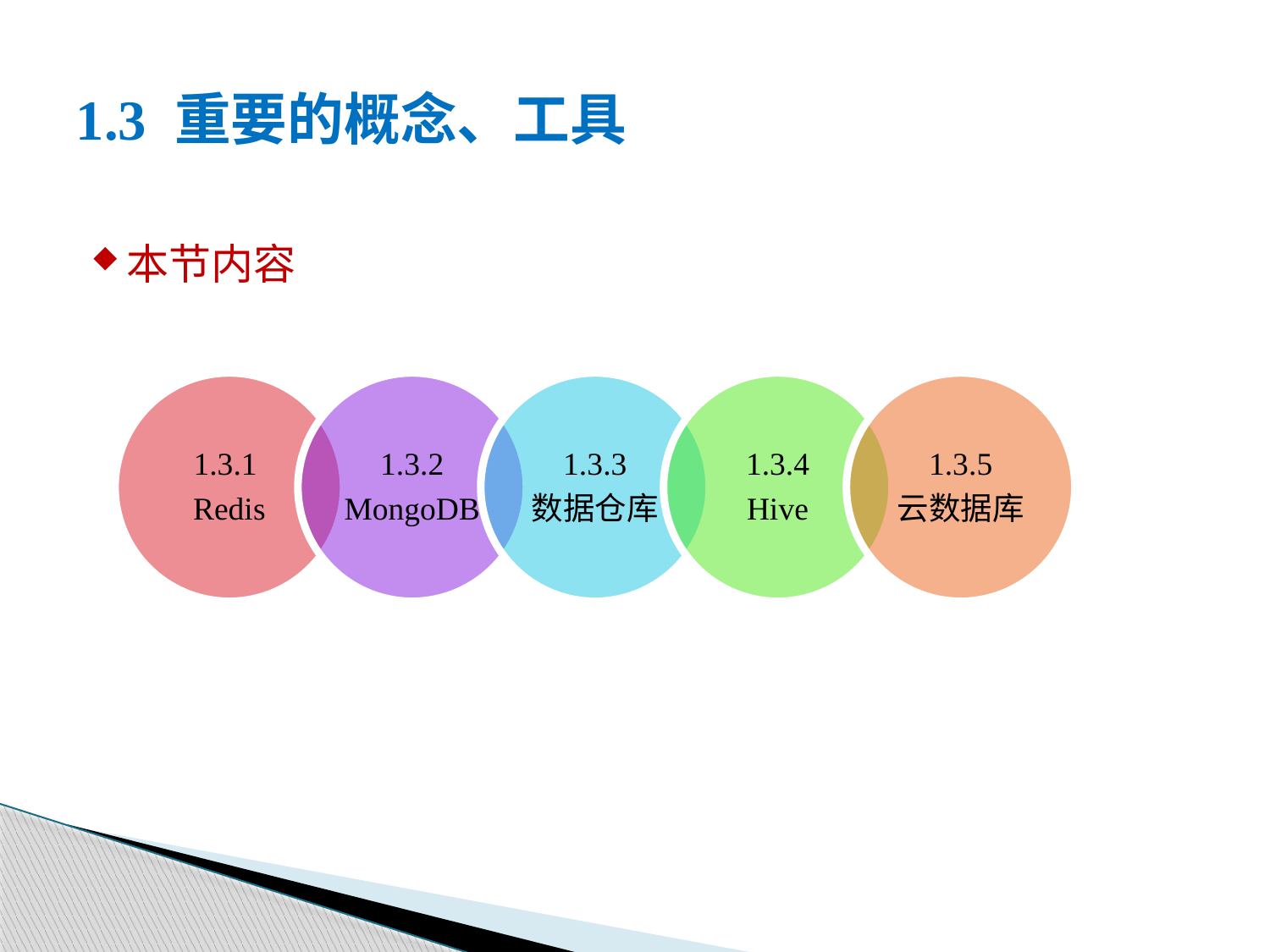

# 1.3 重要的概念、工具
本节内容
1.3.1
Redis
1.3.2
MongoDB
1.3.3
数据仓库
1.3.4
Hive
1.3.5
云数据库